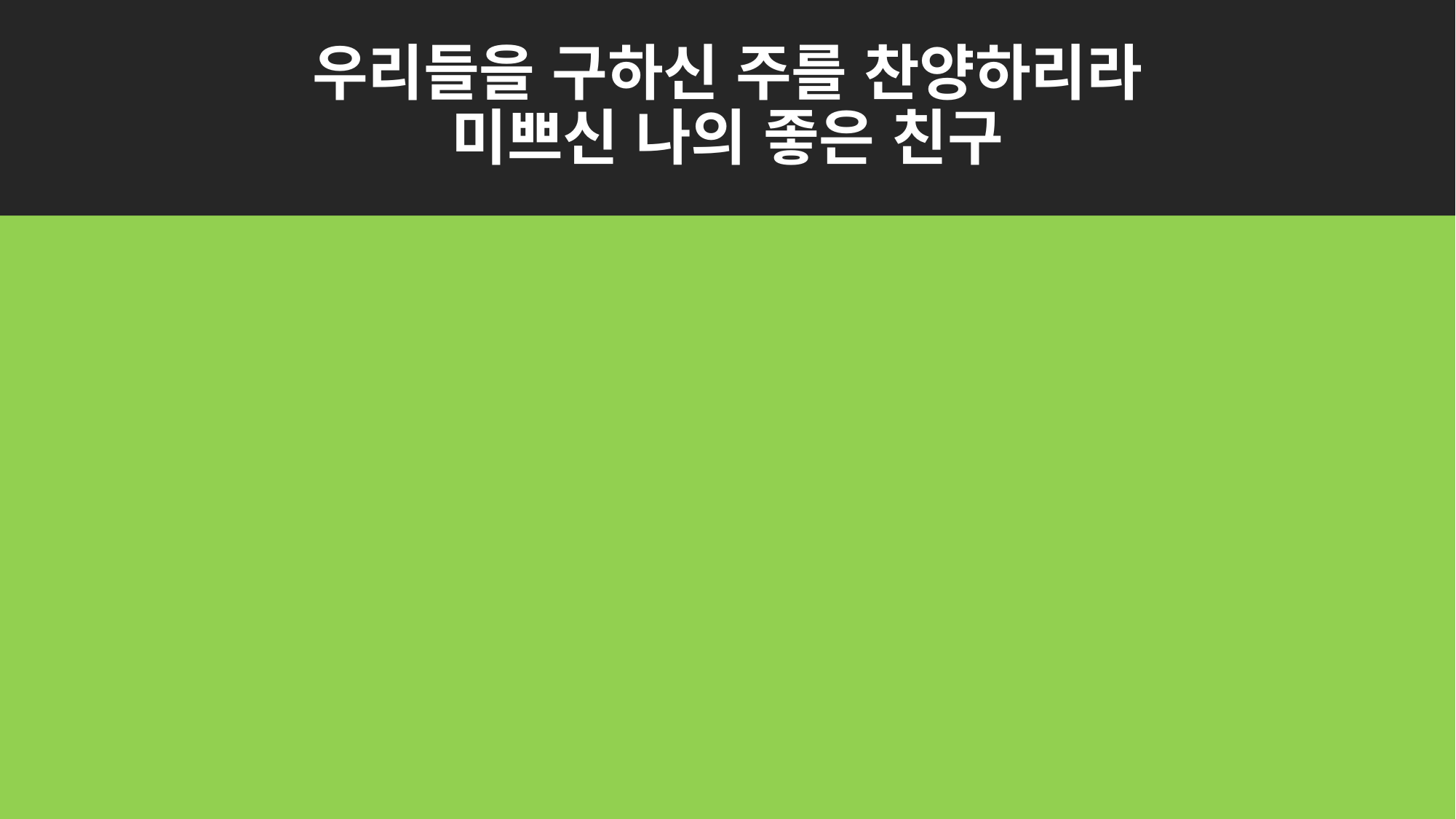

# 우리들을 구하신 주를 찬양하리라 미쁘신 나의 좋은 친구